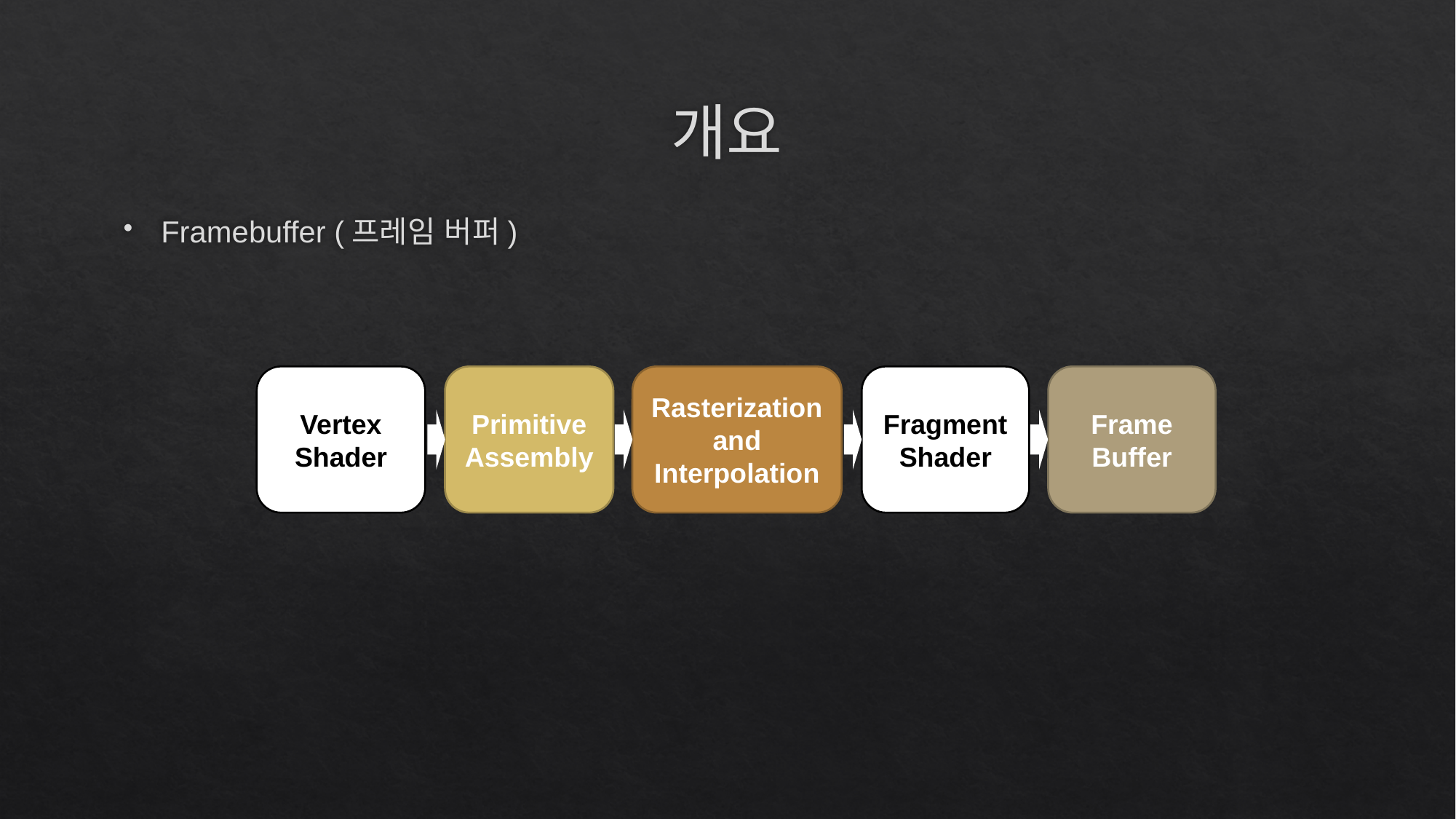

# 개요
Framebuffer (프레임 버퍼)
Vertex Shader
Primitive Assembly
Rasterization and Interpolation
Fragment Shader
Frame Buffer